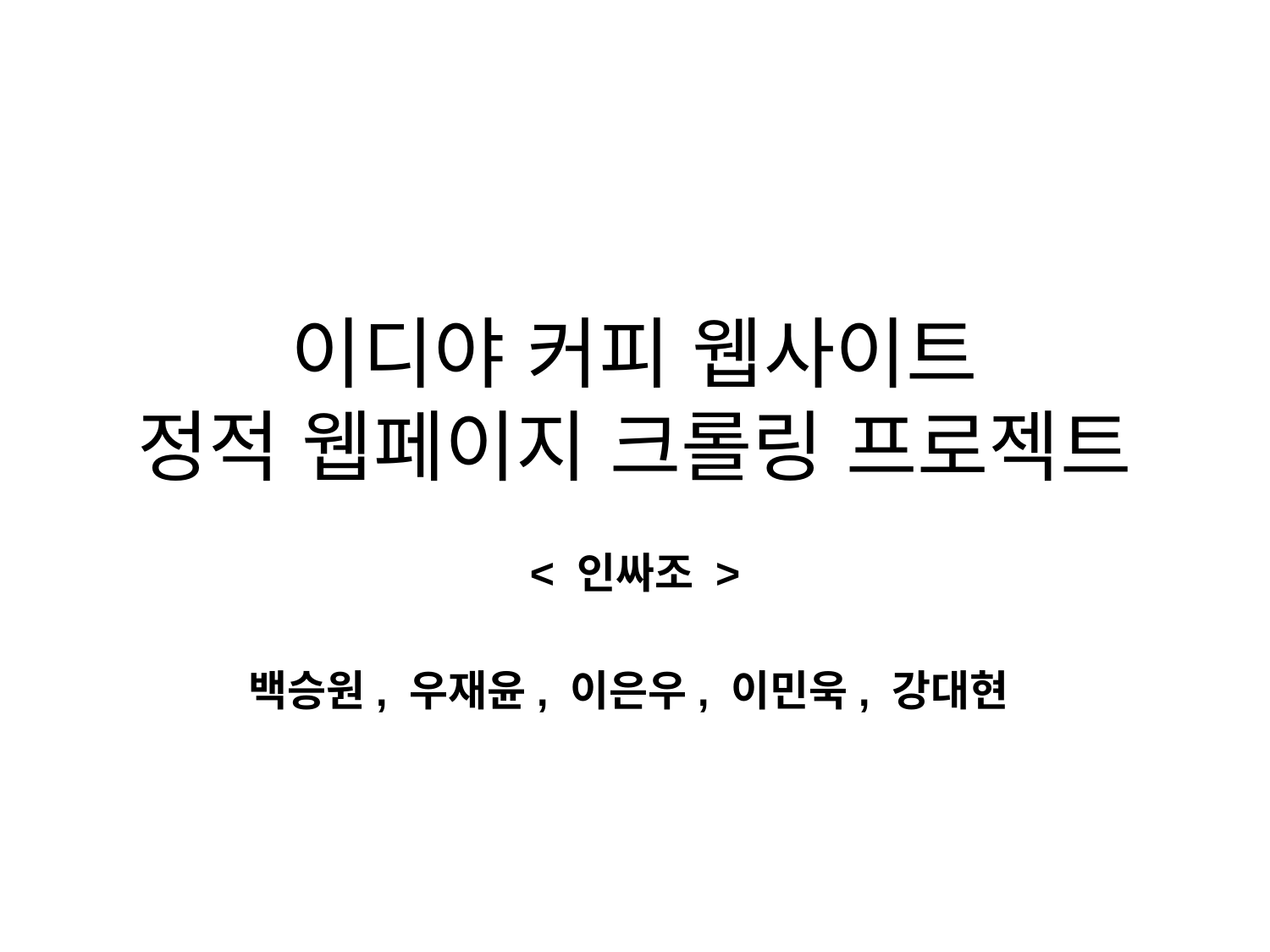

# 이디야 커피 웹사이트 정적 웹페이지 크롤링 프로젝트
< 인싸조 >

백승원, 우재윤, 이은우, 이민욱, 강대현